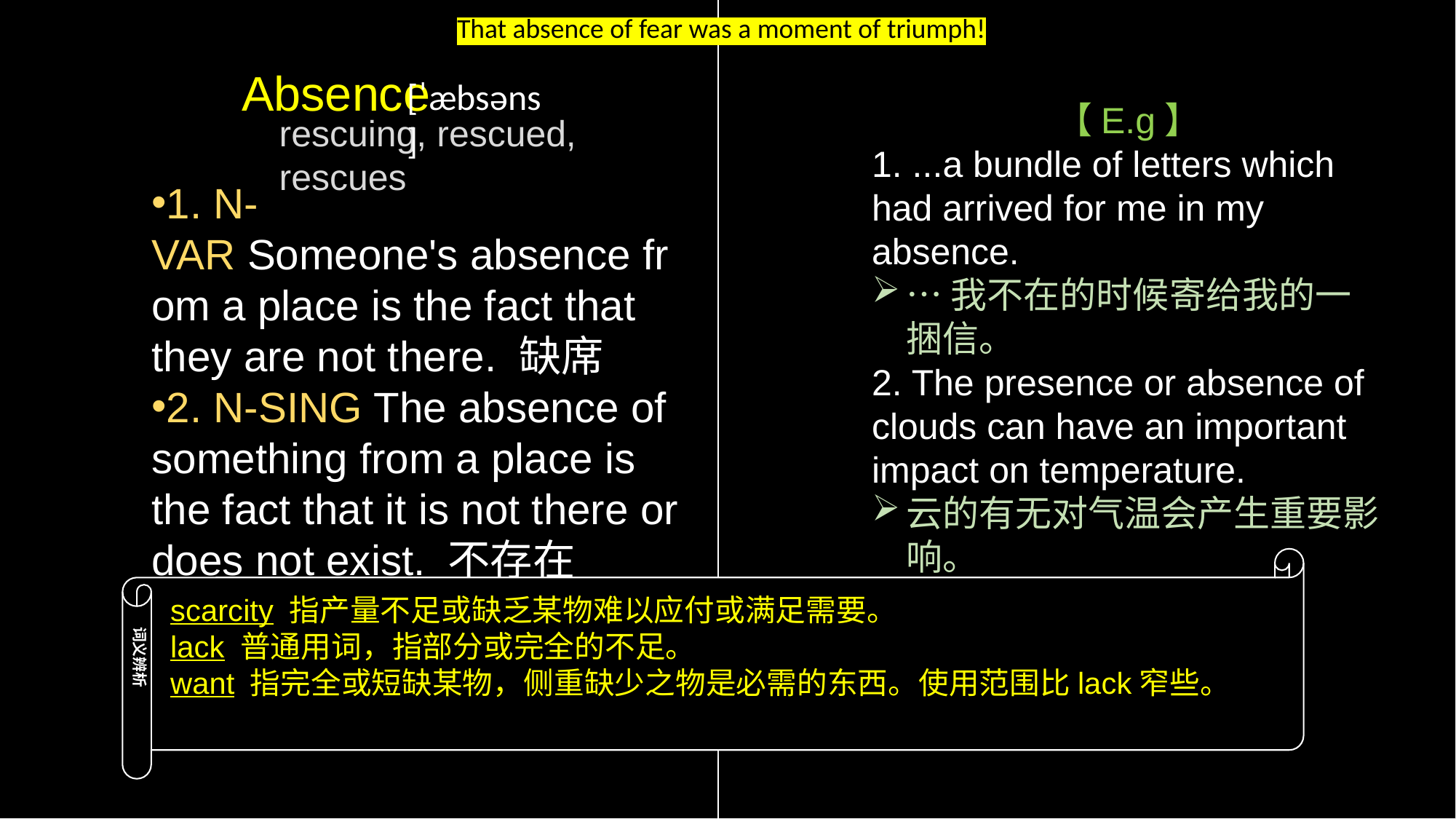

That absence of fear was a moment of triumph!
Absence
[ˈæbsəns]
【E.g】
1. ...a bundle of letters which had arrived for me in my absence.
…我不在的时候寄给我的一捆信。
2. The presence or absence of clouds can have an important impact on temperature.
云的有无对气温会产生重要影响。

rescuing, rescued, rescues
1. N-VAR Someone's absence from a place is the fact that they are not there. 缺席
2. N-SING The absence of something from a place is the fact that it is not there or does not exist. 不存在
Motion
Shell
Bring your app to life with animations and transitions.
Create tiles for launching your app and display notifications.
READ MORE >
READ MORE >

词义辨析
shortage, absence, scarcity, lack, want
这组词都有“缺乏，不足”的意思，其区别是：
shortage 指不足，但侧重达不到规定的，需要的或已知应有的数量。
absence 指某物根本不存在或完全短缺，或某人虽存在，但未到现场。
scarcity 指产量不足或缺乏某物难以应付或满足需要。
lack 普通用词，指部分或完全的不足。
want 指完全或短缺某物，侧重缺少之物是必需的东西。使用范围比lack窄些。

7
8